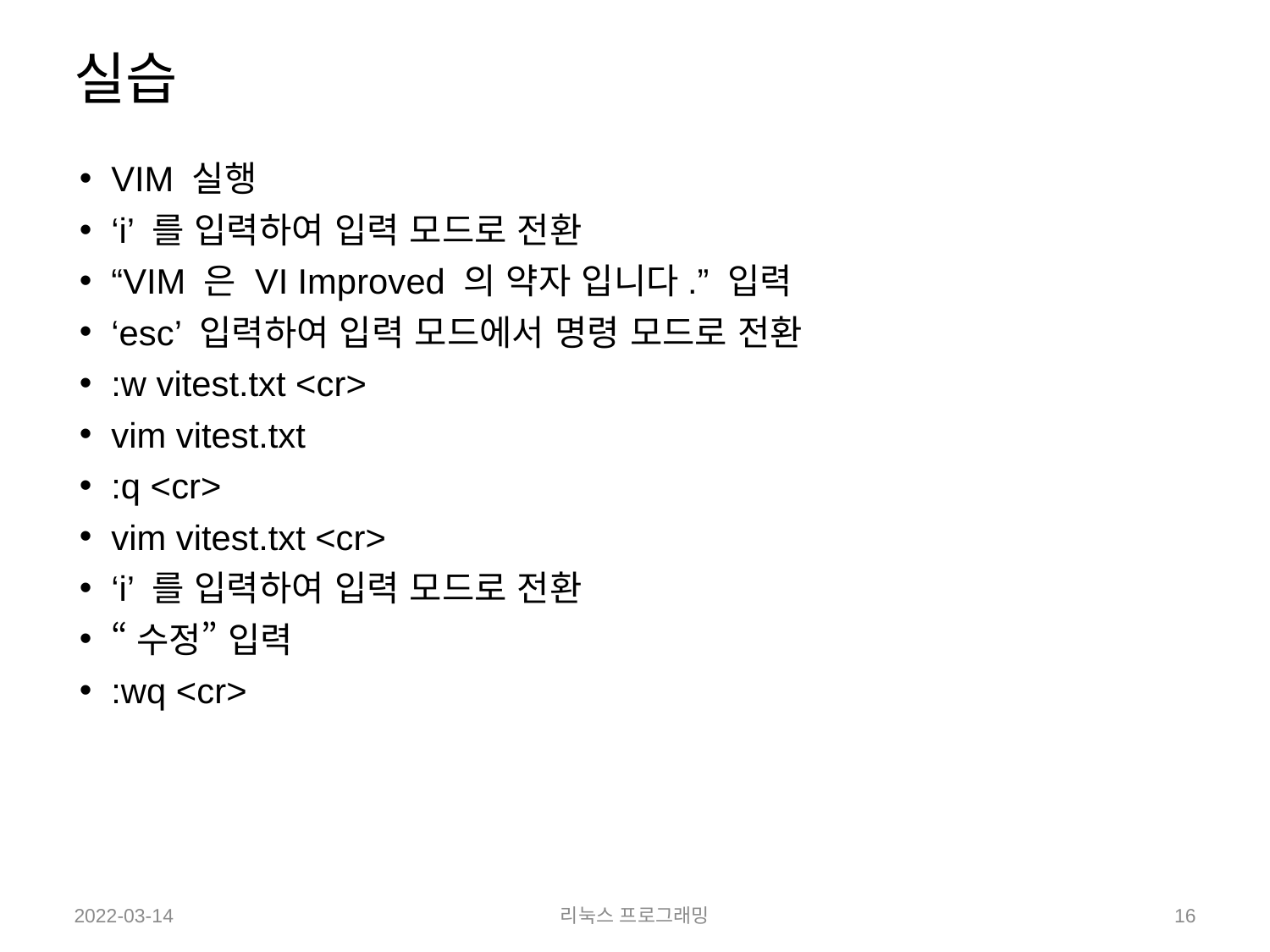

# 실습
VIM 실행
‘i’ 를 입력하여 입력 모드로 전환
“VIM 은 VI Improved 의 약자 입니다.” 입력
‘esc’ 입력하여 입력 모드에서 명령 모드로 전환
:w vitest.txt <cr>
vim vitest.txt
:q <cr>
vim vitest.txt <cr>
‘i’ 를 입력하여 입력 모드로 전환
“수정” 입력
:wq <cr>
2022-03-14
리눅스 프로그래밍
16